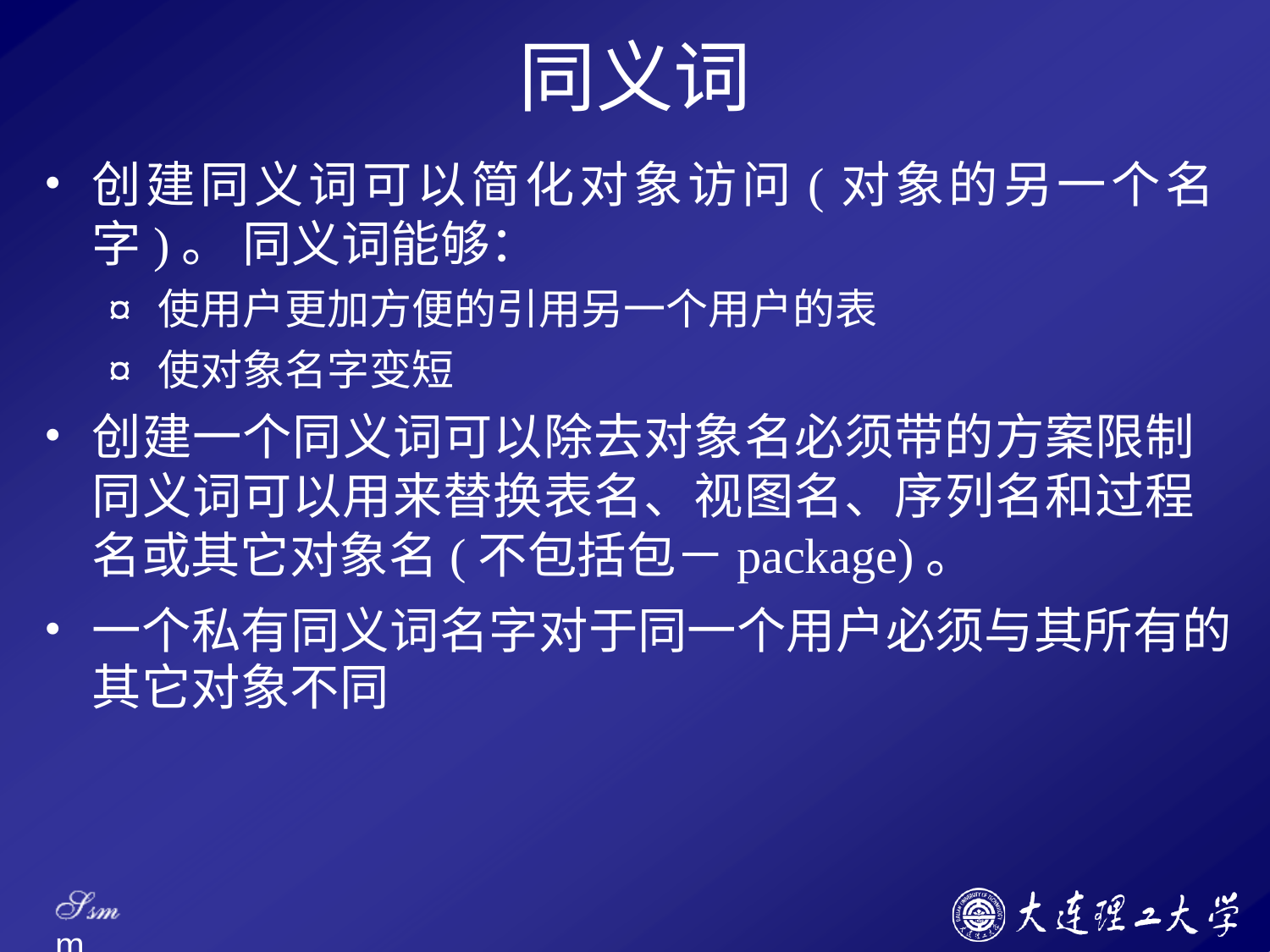

# 同义词
创建同义词可以简化对象访问(对象的另一个名字)。 同义词能够：
¤ 使用户更加方便的引用另一个用户的表
¤ 使对象名字变短
创建一个同义词可以除去对象名必须带的方案限制 同义词可以用来替换表名、视图名、序列名和过程 名或其它对象名(不包括包－package)。
一个私有同义词名字对于同一个用户必须与其所有的 其它对象不同

Ssm